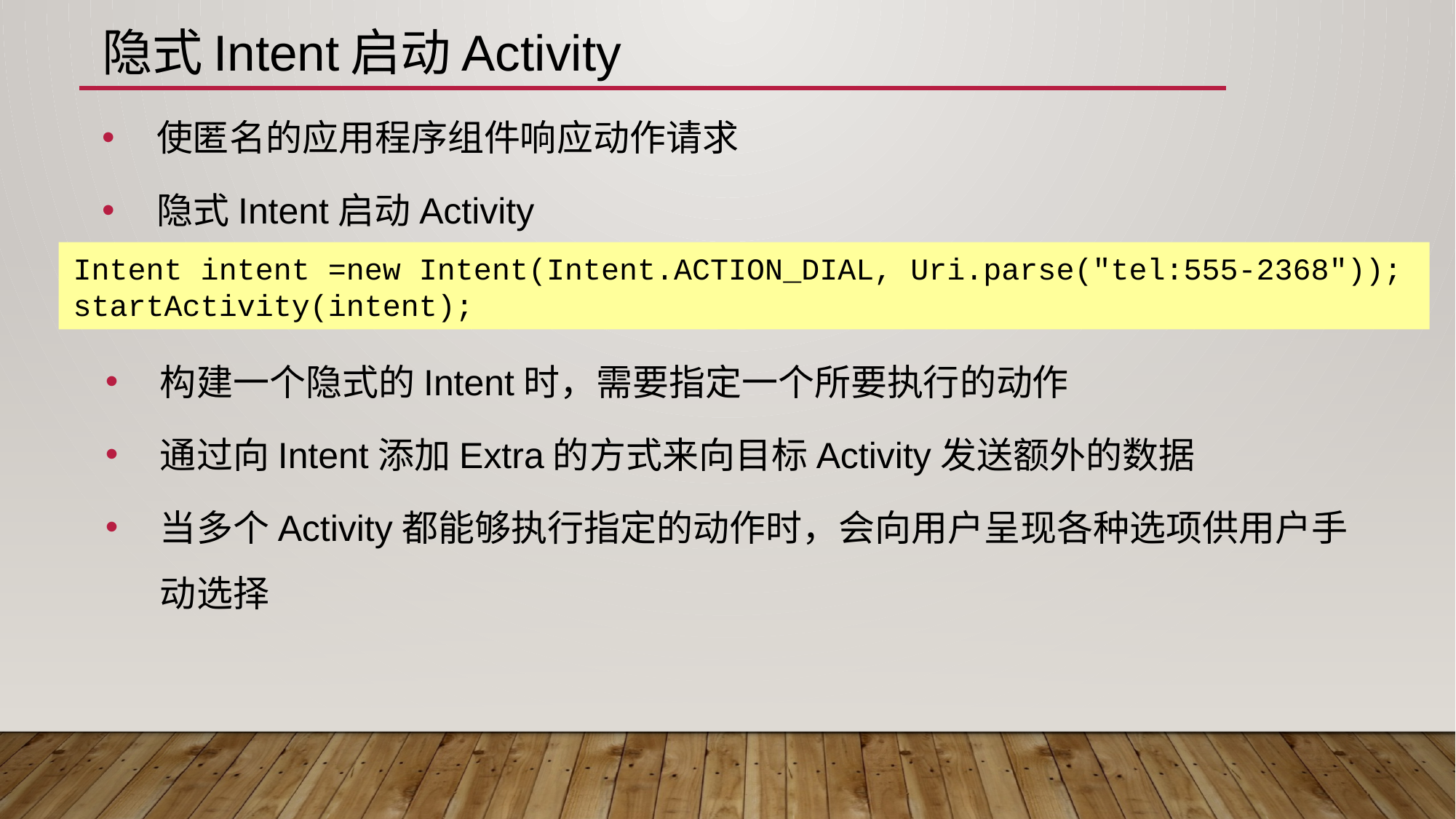

# 隐式Intent启动Activity
使匿名的应用程序组件响应动作请求
隐式Intent启动Activity
Intent intent =new Intent(Intent.ACTION_DIAL, Uri.parse("tel:555-2368"));
startActivity(intent);
构建一个隐式的Intent时，需要指定一个所要执行的动作
通过向Intent添加Extra的方式来向目标Activity发送额外的数据
当多个Activity都能够执行指定的动作时，会向用户呈现各种选项供用户手动选择